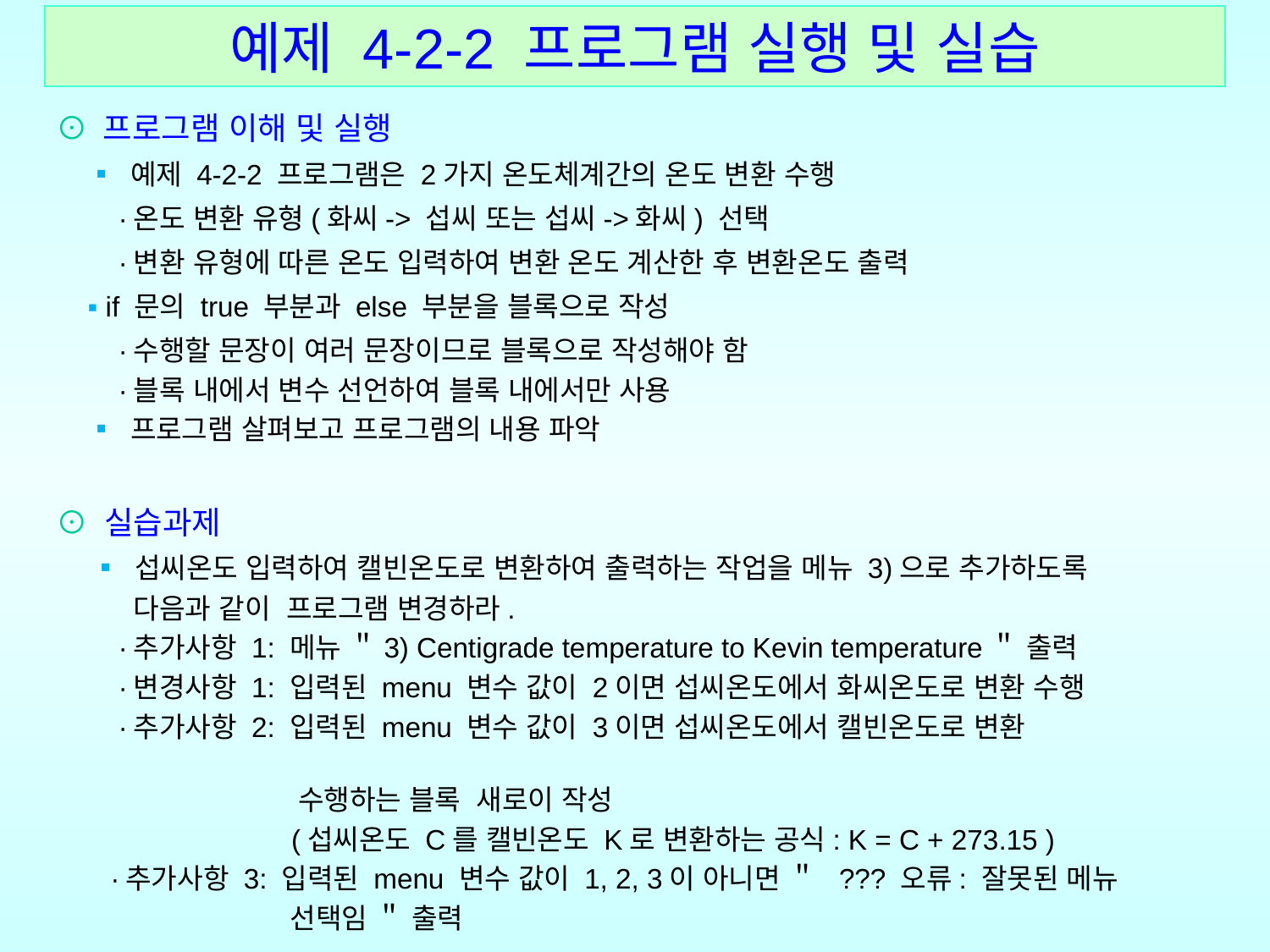

예제 4-2-2 프로그램 실행 및 실습
⊙ 프로그램 이해 및 실행
    ▪ 예제 4-2-2 프로그램은 2가지 온도체계간의 온도 변환 수행
        ∙온도 변환 유형(화씨-> 섭씨 또는 섭씨->화씨) 선택
        ∙변환 유형에 따른 온도 입력하여 변환 온도 계산한 후 변환온도 출력
    ▪ if 문의 true 부분과 else 부분을 블록으로 작성
        ∙수행할 문장이 여러 문장이므로 블록으로 작성해야 함
        ∙블록 내에서 변수 선언하여 블록 내에서만 사용
    ▪ 프로그램 살펴보고 프로그램의 내용 파악

⊙ 실습과제
    ▪ 섭씨온도 입력하여 캘빈온도로 변환하여 출력하는 작업을 메뉴 3)으로 추가하도록
         다음과 같이  프로그램 변경하라.
        ∙추가사항 1: 메뉴 ＂3) Centigrade temperature to Kevin temperature＂ 출력
        ∙변경사항 1: 입력된 menu 변수 값이 2이면 섭씨온도에서 화씨온도로 변환 수행
        ∙추가사항 2: 입력된 menu 변수 값이 3이면 섭씨온도에서 캘빈온도로 변환
                              수행하는 블록  새로이 작성
                              (섭씨온도 C를 캘빈온도 K로 변환하는 공식: K = C + 273.15 )
       ∙추가사항 3: 입력된 menu 변수 값이 1, 2, 3이 아니면 ＂  ??? 오류: 잘못된 메뉴
                             선택임 ＂ 출력